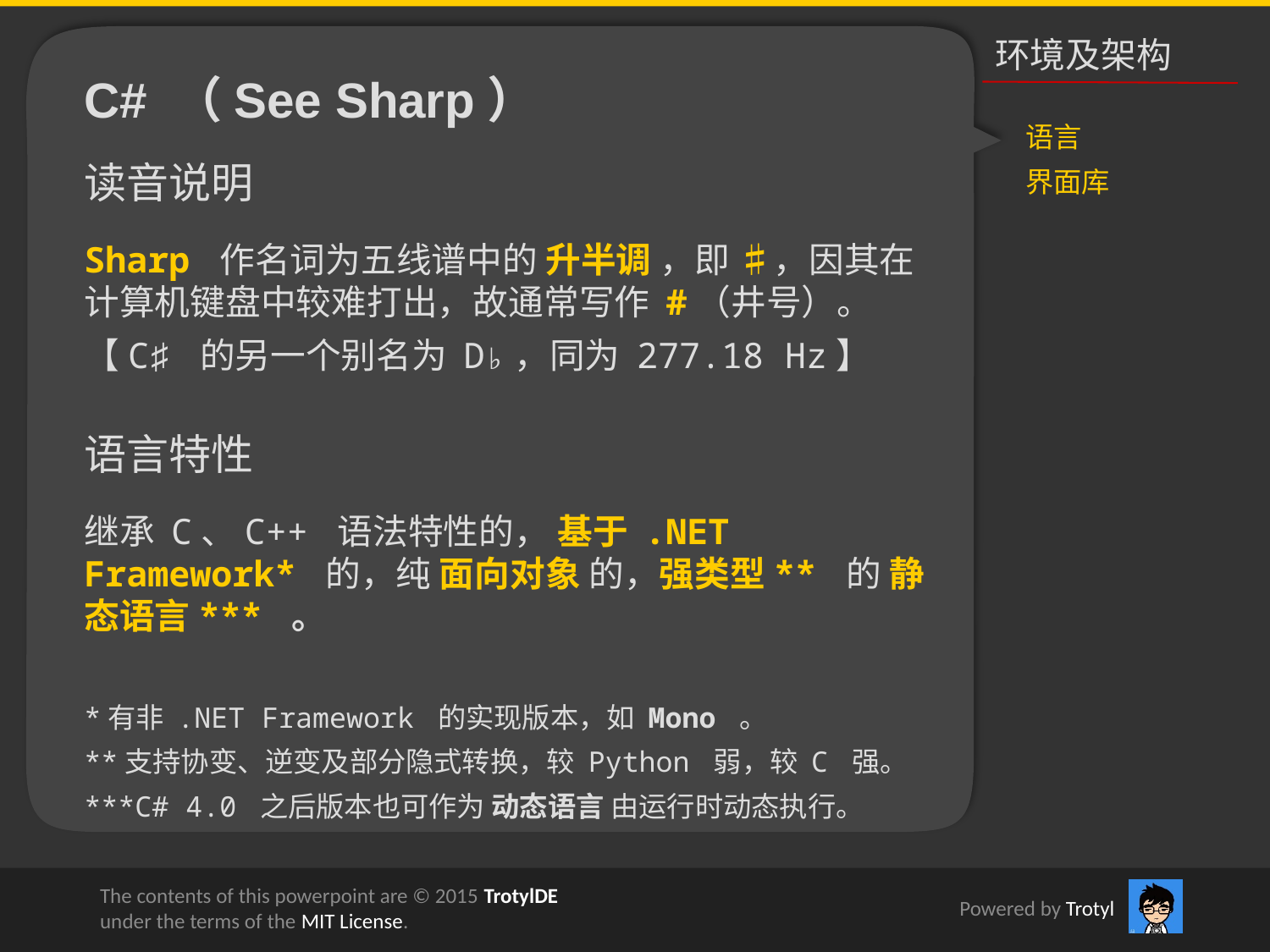

环境及架构
C# （See Sharp）
语言
界面库
读音说明
Sharp 作名词为五线谱中的 升半调 ，即 ♯，因其在计算机键盘中较难打出，故通常写作 #（井号）。
【C♯ 的另一个别名为 D♭，同为 277.18 Hz】
语言特性
继承 C、C++ 语法特性的， 基于 .NET Framework* 的，纯 面向对象 的，强类型** 的 静态语言*** 。

*有非 .NET Framework 的实现版本，如 Mono 。
**支持协变、逆变及部分隐式转换，较 Python 弱，较 C 强。
***C# 4.0 之后版本也可作为 动态语言 由运行时动态执行。